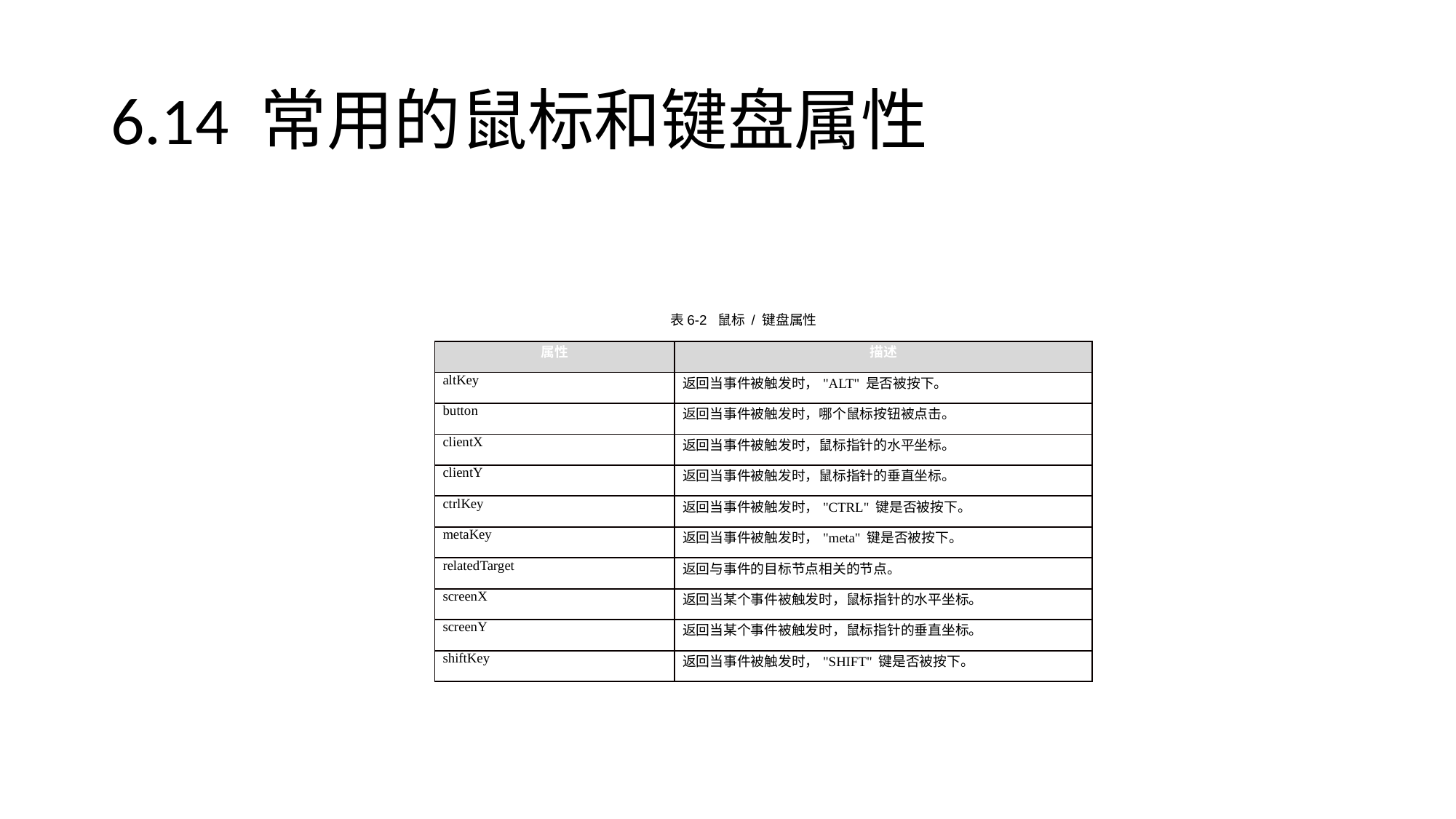

# 6.14 常用的鼠标和键盘属性

表6-2  鼠标 / 键盘属性
| 属性 | 描述 |
| --- | --- |
| altKey | 返回当事件被触发时，"ALT" 是否被按下。 |
| button | 返回当事件被触发时，哪个鼠标按钮被点击。 |
| clientX | 返回当事件被触发时，鼠标指针的水平坐标。 |
| clientY | 返回当事件被触发时，鼠标指针的垂直坐标。 |
| ctrlKey | 返回当事件被触发时，"CTRL" 键是否被按下。 |
| metaKey | 返回当事件被触发时，"meta" 键是否被按下。 |
| relatedTarget | 返回与事件的目标节点相关的节点。 |
| screenX | 返回当某个事件被触发时，鼠标指针的水平坐标。 |
| screenY | 返回当某个事件被触发时，鼠标指针的垂直坐标。 |
| shiftKey | 返回当事件被触发时，"SHIFT" 键是否被按下。 |